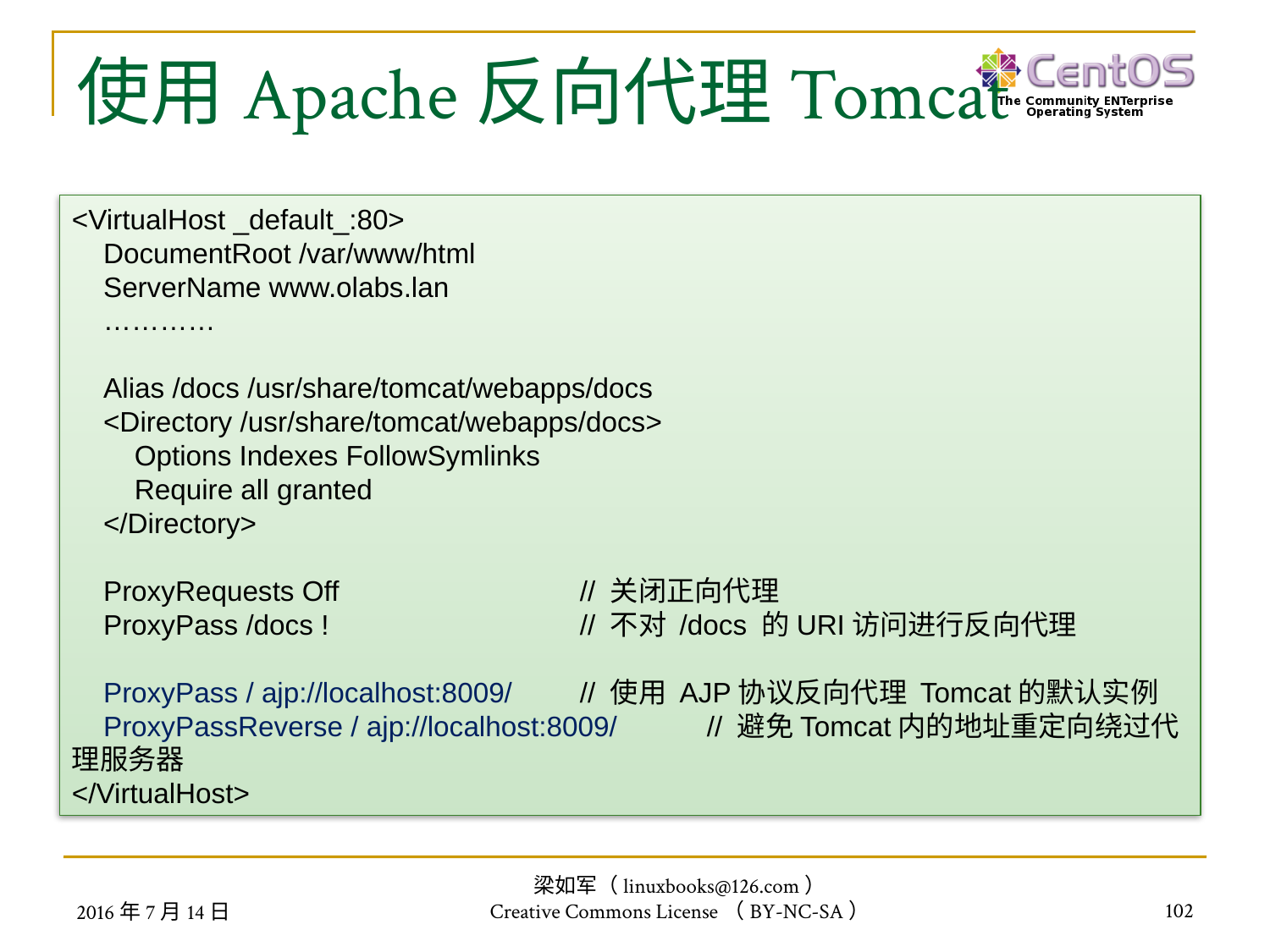

# 使用Apache反向代理Tomcat
<VirtualHost _default_:80>
    DocumentRoot /var/www/html
    ServerName www.olabs.lan
    …………

    Alias /docs /usr/share/tomcat/webapps/docs
    <Directory /usr/share/tomcat/webapps/docs>
        Options Indexes FollowSymlinks
        Require all granted
    </Directory>

    ProxyRequests Off		// 关闭正向代理
    ProxyPass /docs !		// 不对 /docs 的URI访问进行反向代理

    ProxyPass / ajp://localhost:8009/	// 使用 AJP协议反向代理 Tomcat的默认实例
    ProxyPassReverse / ajp://localhost:8009/	// 避免Tomcat内的地址重定向绕过代理服务器
</VirtualHost>
梁如军（linuxbooks@126.com）
Creative Commons License（BY-NC-SA）
2016年7月14日
102